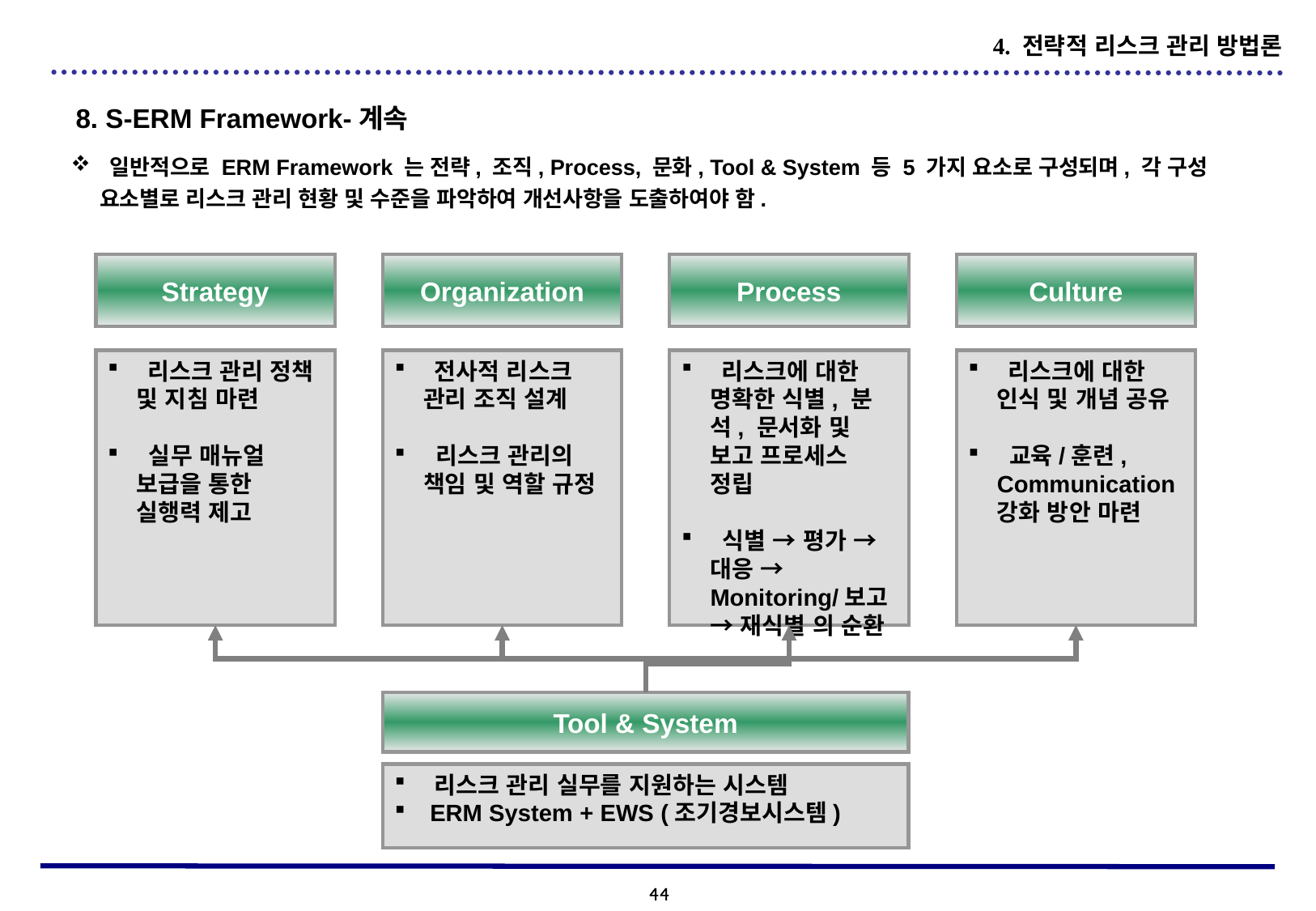

4. 전략적 리스크 관리 방법론
8. S-ERM Framework-계속
 일반적으로 ERM Framework 는 전략, 조직, Process, 문화, Tool & System 등 5 가지 요소로 구성되며, 각 구성 요소별로 리스크 관리 현황 및 수준을 파악하여 개선사항을 도출하여야 함.
Strategy
Organization
Process
Culture
 리스크 관리 정책 및 지침 마련

 실무 매뉴얼 보급을 통한 실행력 제고
 전사적 리스크 관리 조직 설계

 리스크 관리의 책임 및 역할 규정
 리스크에 대한 명확한 식별, 분석, 문서화 및 보고 프로세스 정립

 식별 → 평가 → 대응 → Monitoring/보고 → 재식별 의 순환
 리스크에 대한 인식 및 개념 공유

 교육/훈련, Communication 강화 방안 마련
Tool & System
 리스크 관리 실무를 지원하는 시스템
 ERM System + EWS (조기경보시스템)